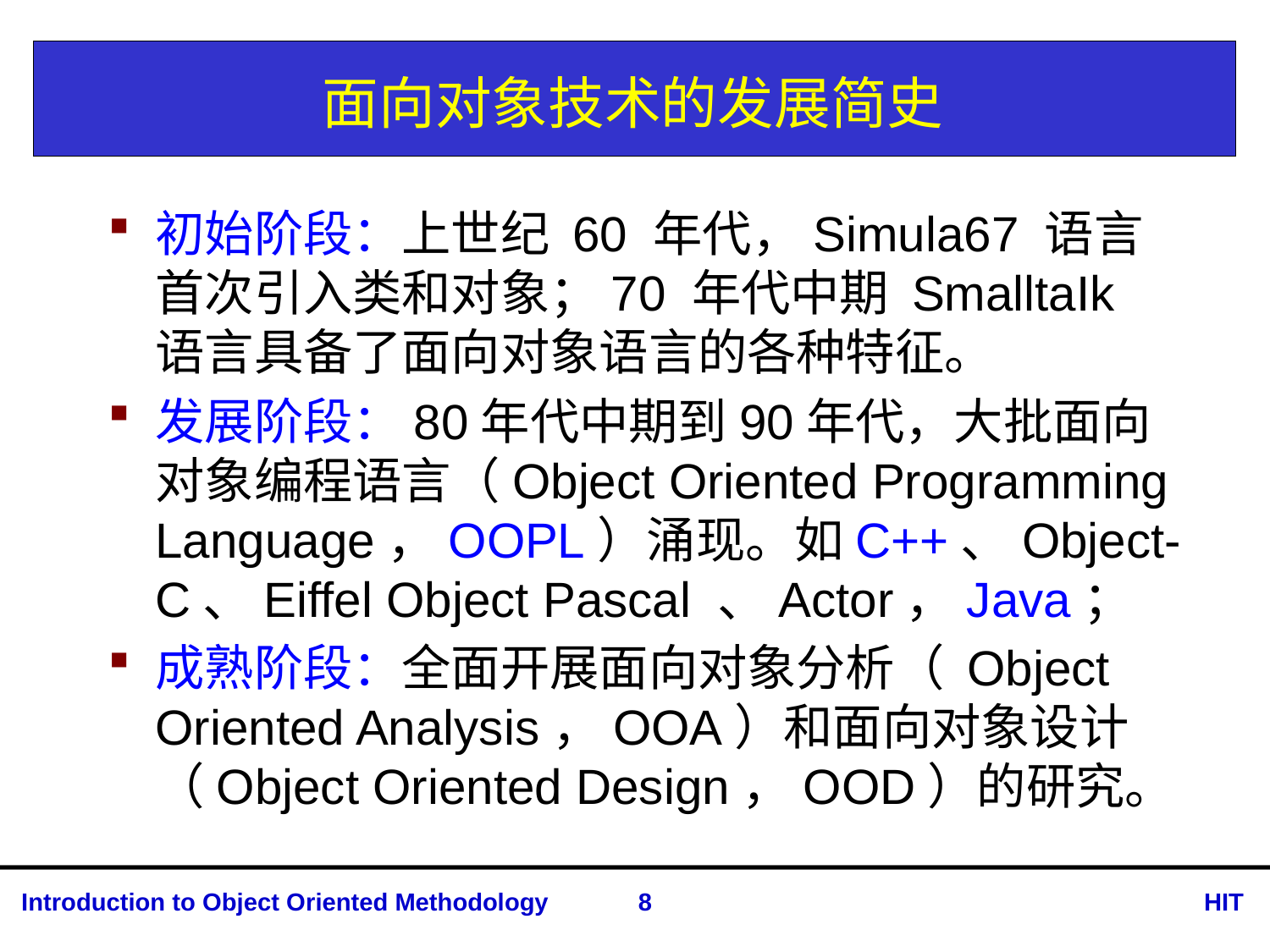

# 面向对象技术的发展简史
初始阶段：上世纪 60 年代，Simula67 语言首次引入类和对象；70 年代中期 SmalltaIk 语言具备了面向对象语言的各种特征。
发展阶段：80年代中期到90年代，大批面向对象编程语言（Object Oriented Programming Language，OOPL）涌现。如C++、Object-C、Eiffel Object Pascal 、Actor，Java；
成熟阶段：全面开展面向对象分析（ Object Oriented Analysis，OOA）和面向对象设计（Object Oriented Design，OOD）的研究。